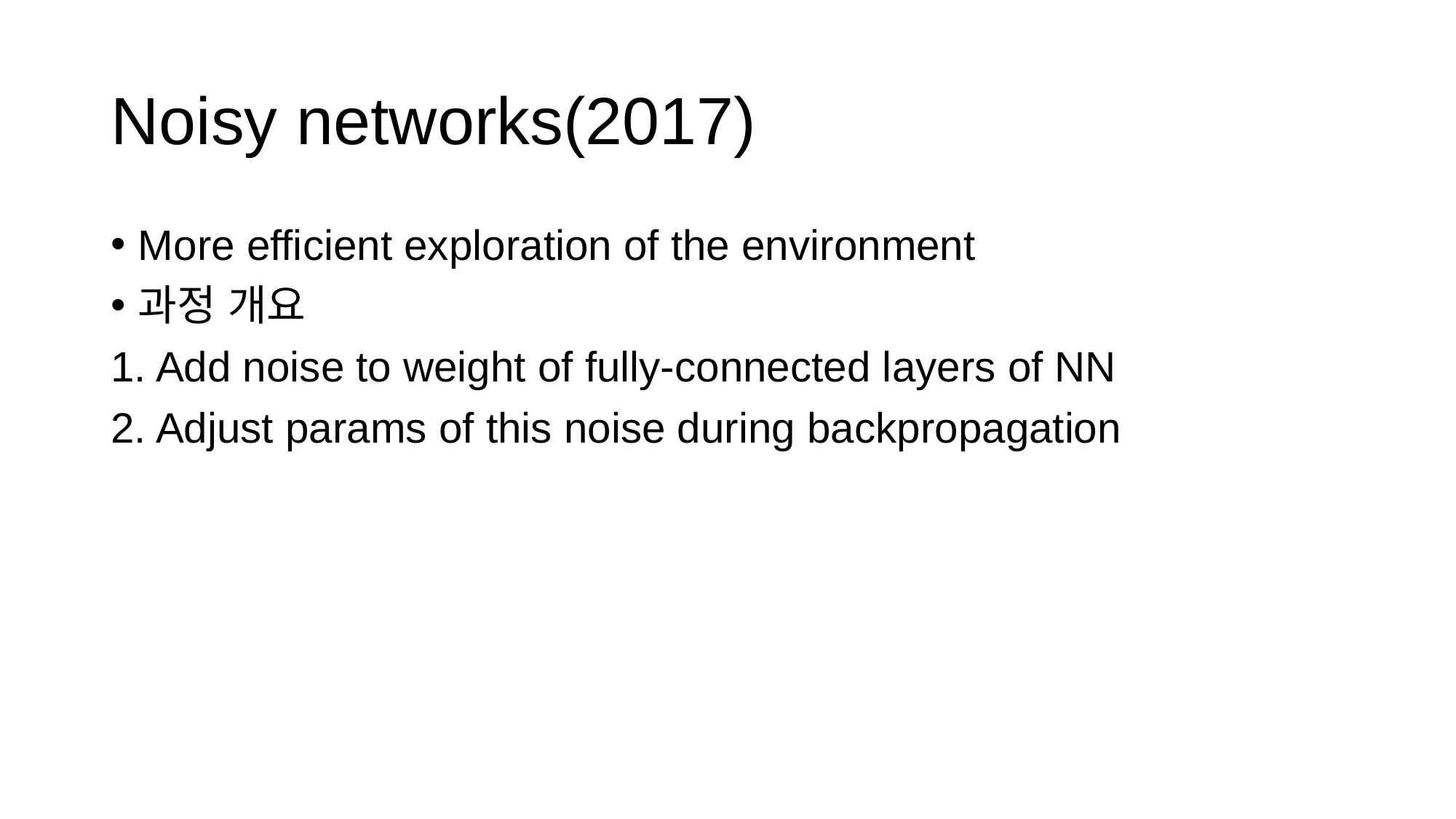

# Noisy networks(2017)
More efficient exploration of the environment
과정 개요
1. Add noise to weight of fully-connected layers of NN
2. Adjust params of this noise during backpropagation